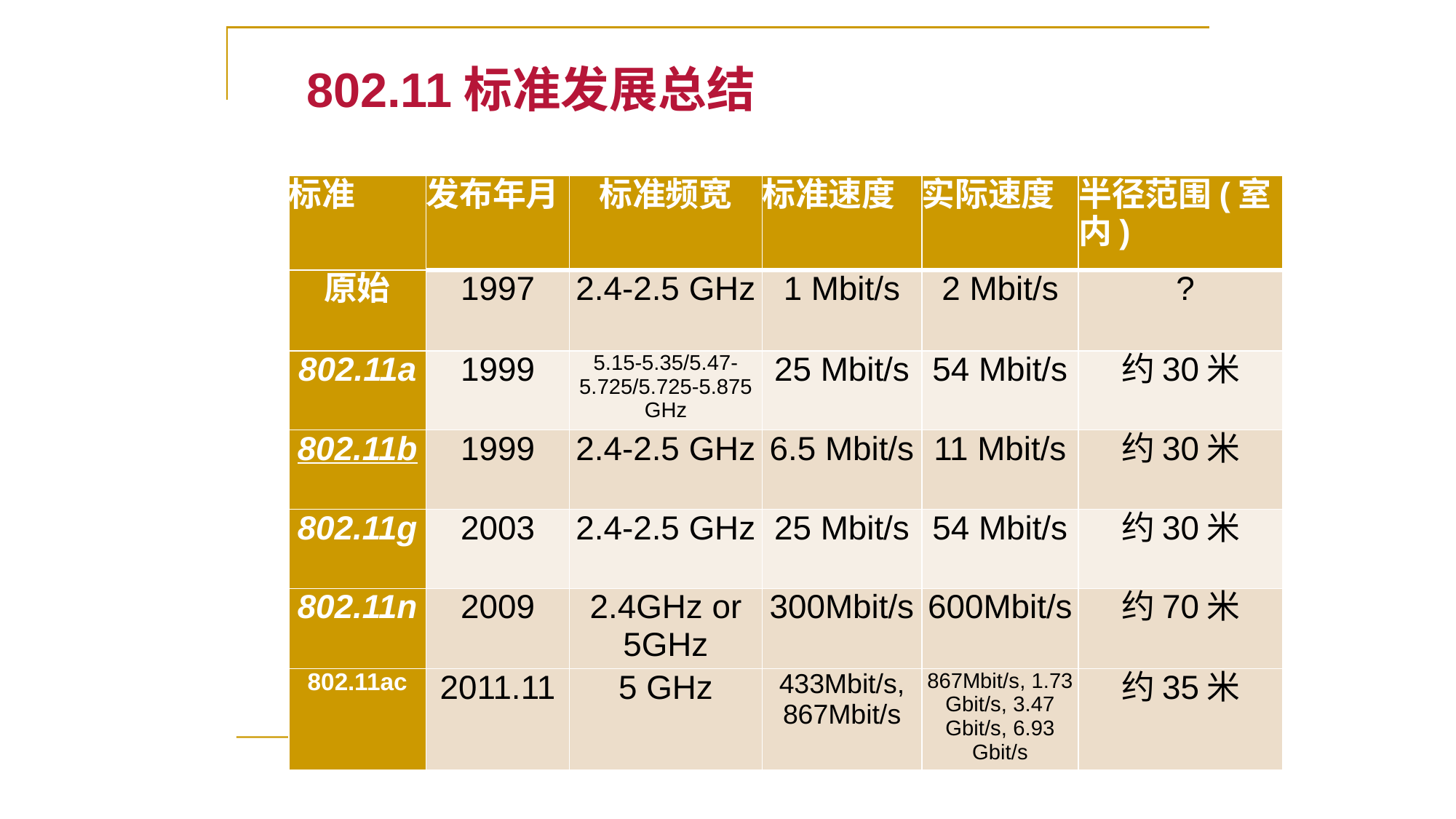

802.11标准发展总结
| 标准 | 发布年月 | 标准频宽 | 标准速度 | 实际速度 | 半径范围(室内) |
| --- | --- | --- | --- | --- | --- |
| 原始 | 1997 | 2.4-2.5 GHz | 1 Mbit/s | 2 Mbit/s | ? |
| 802.11a | 1999 | 5.15-5.35/5.47-5.725/5.725-5.875 GHz | 25 Mbit/s | 54 Mbit/s | 约30米 |
| 802.11b | 1999 | 2.4-2.5 GHz | 6.5 Mbit/s | 11 Mbit/s | 约30米 |
| 802.11g | 2003 | 2.4-2.5 GHz | 25 Mbit/s | 54 Mbit/s | 约30米 |
| 802.11n | 2009 | 2.4GHz or 5GHz | 300Mbit/s | 600Mbit/s | 约70米 |
| 802.11ac | 2011.11 | 5 GHz | 433Mbit/s, 867Mbit/s | 867Mbit/s, 1.73 Gbit/s, 3.47 Gbit/s, 6.93 Gbit/s | 约35米 |